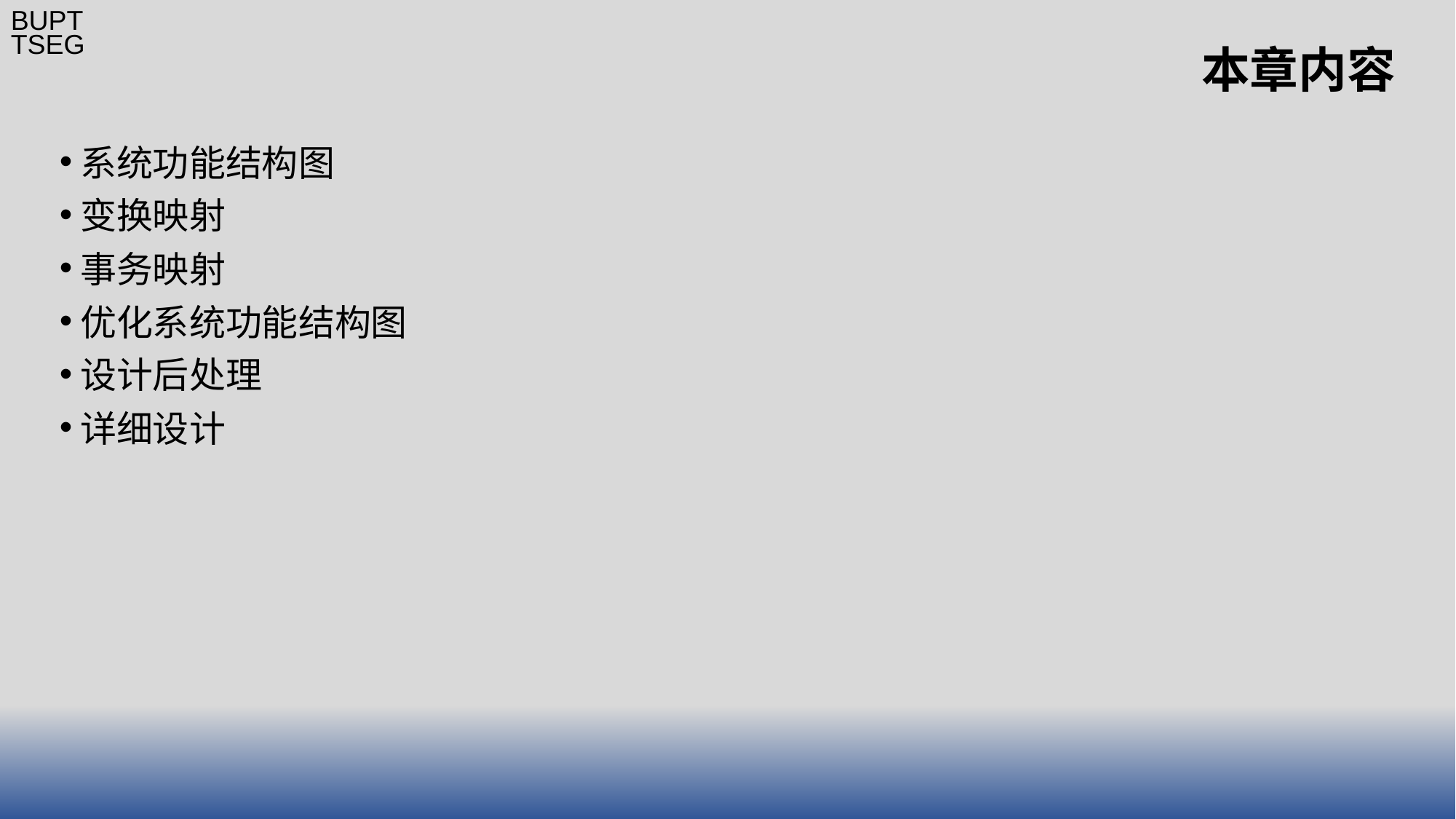

# 本章内容
系统功能结构图
变换映射
事务映射
优化系统功能结构图
设计后处理
详细设计